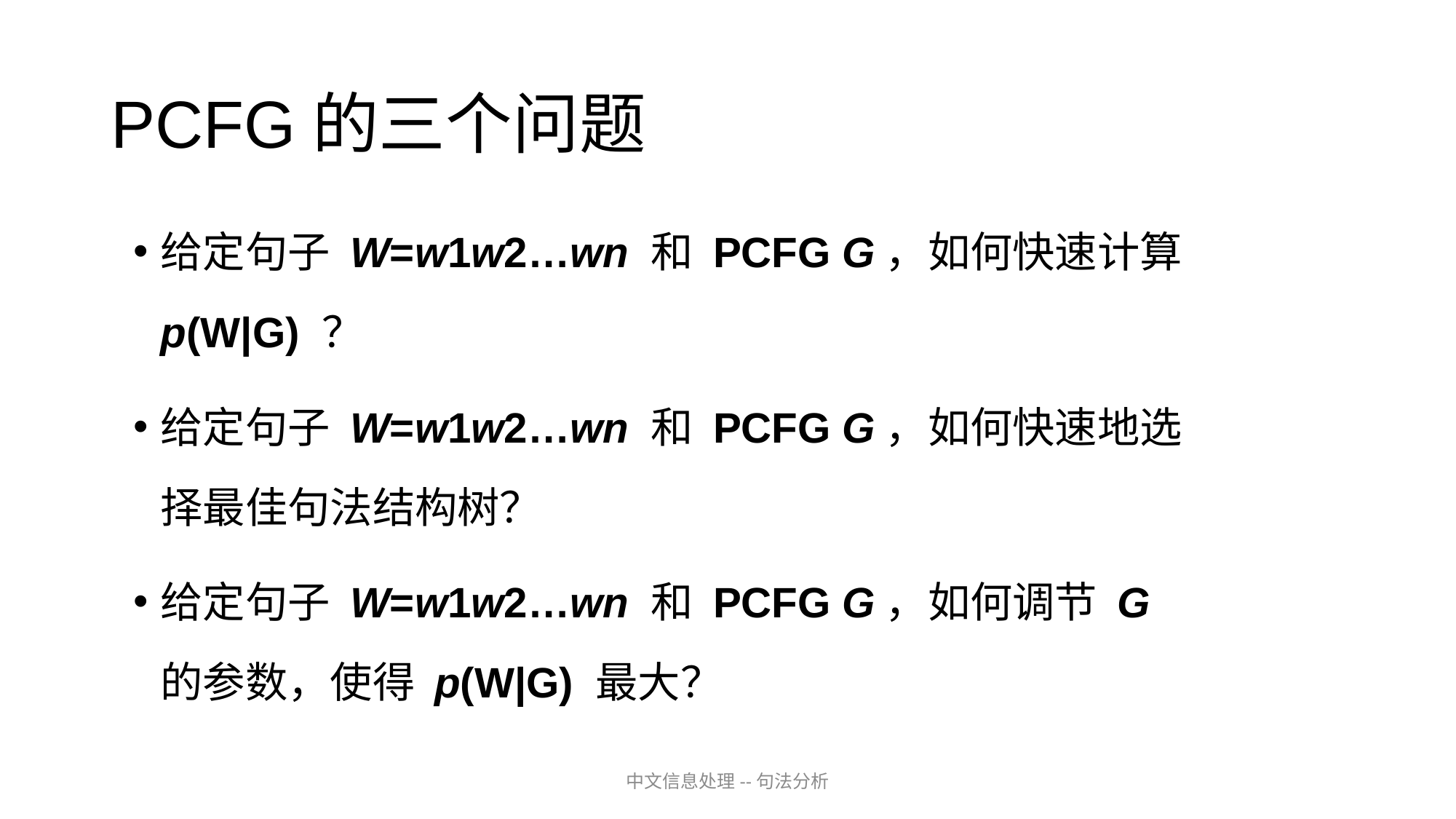

# PCFG的三个问题
给定句子 W=w1w2…wn 和 PCFG G，如何快速计算 p(W|G) ？
给定句子 W=w1w2…wn 和 PCFG G，如何快速地选择最佳句法结构树？
给定句子 W=w1w2…wn 和 PCFG G，如何调节 G 的参数，使得 p(W|G) 最大？

中文信息处理--句法分析
143